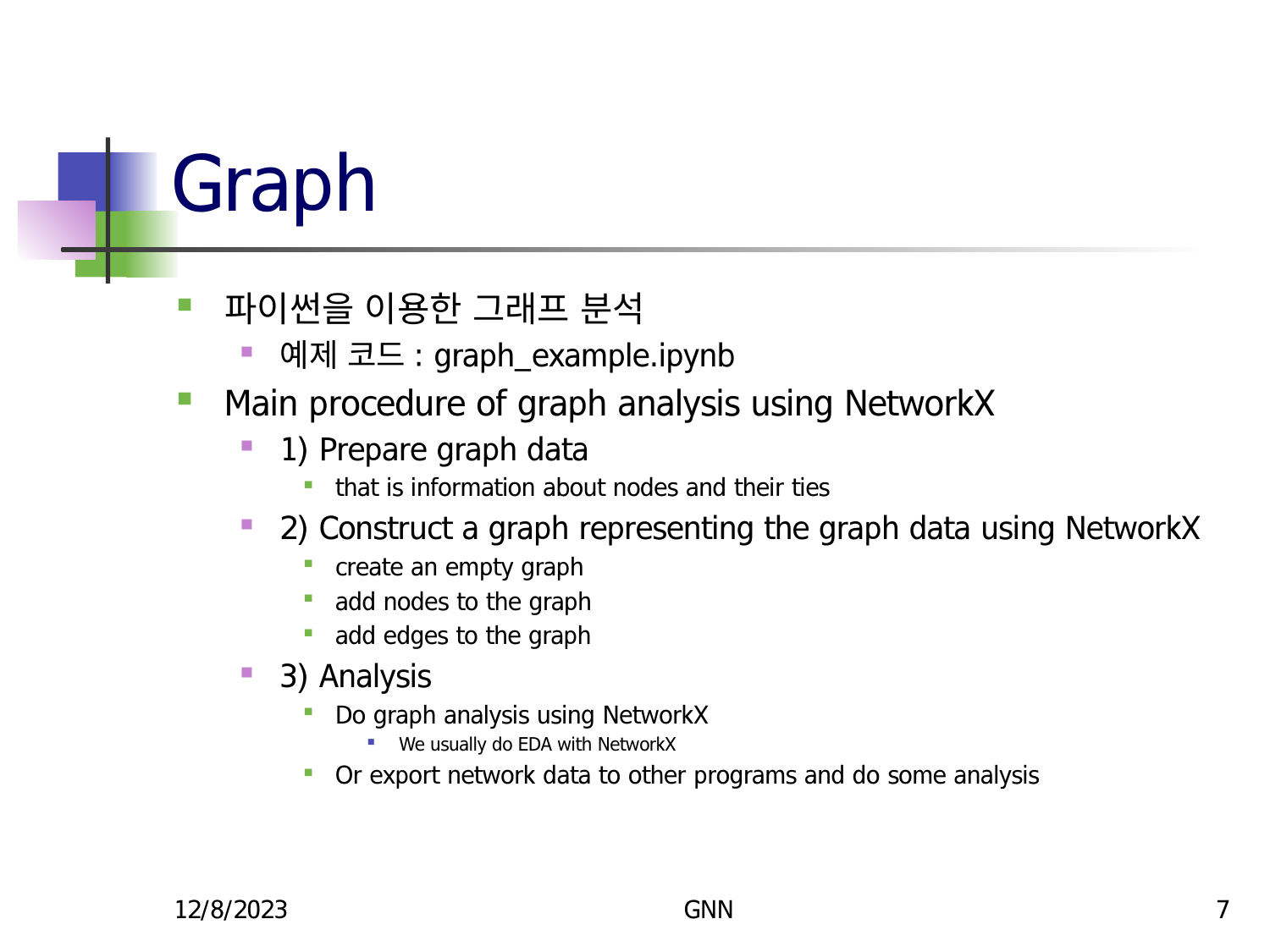

# Graph
파이썬을 이용한 그래프 분석
예제 코드: graph_example.ipynb
Main procedure of graph analysis using NetworkX
1) Prepare graph data
that is information about nodes and their ties
2) Construct a graph representing the graph data using NetworkX
create an empty graph
add nodes to the graph
add edges to the graph
3) Analysis
Do graph analysis using NetworkX
We usually do EDA with NetworkX
Or export network data to other programs and do some analysis

12/8/2023
GNN
7